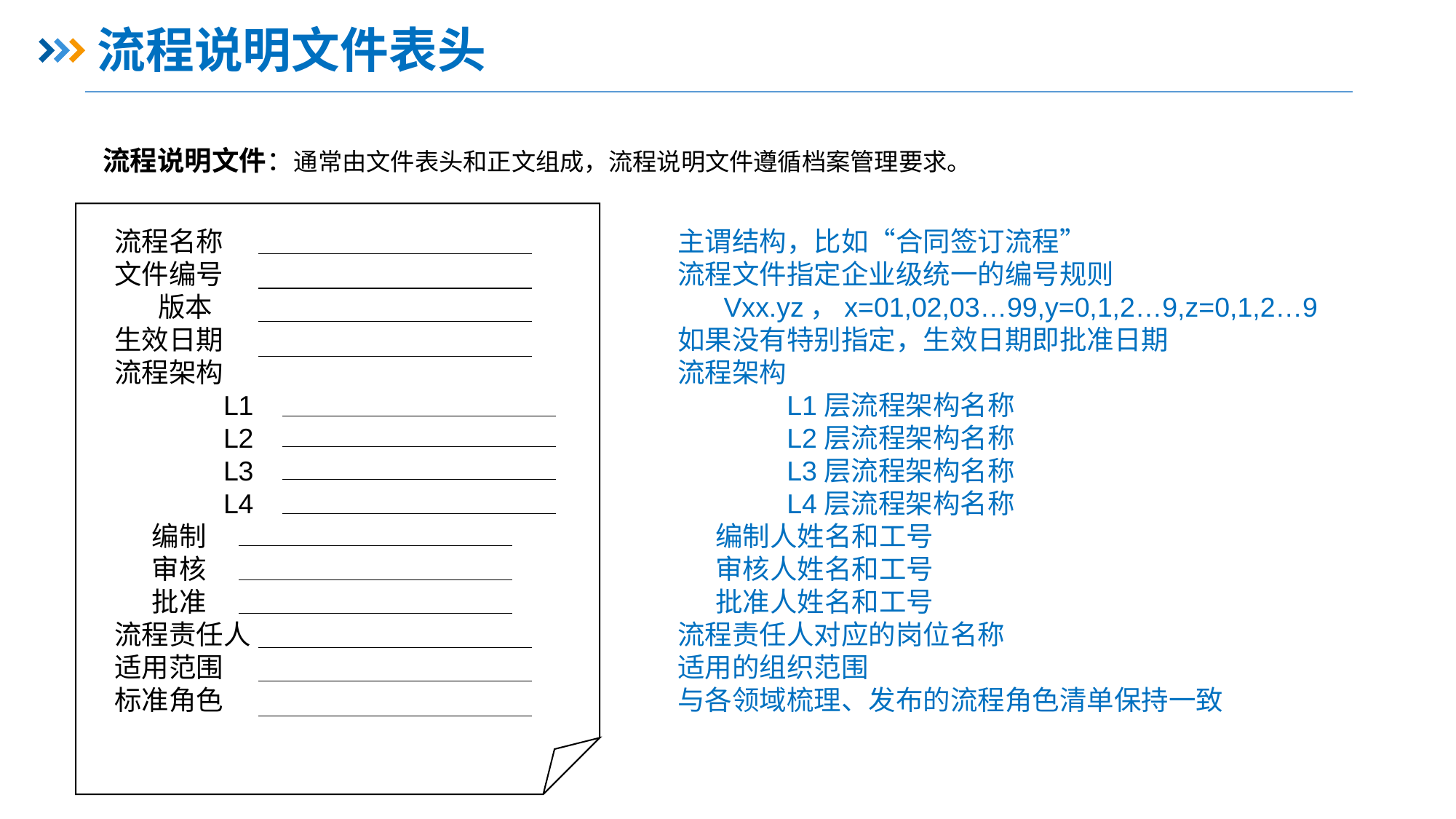

# 流程说明文件表头
流程说明文件：通常由文件表头和正文组成，流程说明文件遵循档案管理要求。

流程名称
文件编号
      版本
生效日期
流程架构
	L1
	L2
	L3
	L4
     编制
     审核
     批准
流程责任人
适用范围
标准角色
主谓结构，比如“合同签订流程”
流程文件指定企业级统一的编号规则
      Vxx.yz，x=01,02,03…99,y=0,1,2…9,z=0,1,2…9
如果没有特别指定，生效日期即批准日期
流程架构
	L1层流程架构名称
	L2层流程架构名称
	L3层流程架构名称
	L4层流程架构名称
     编制人姓名和工号
     审核人姓名和工号
     批准人姓名和工号
流程责任人对应的岗位名称
适用的组织范围
与各领域梳理、发布的流程角色清单保持一致